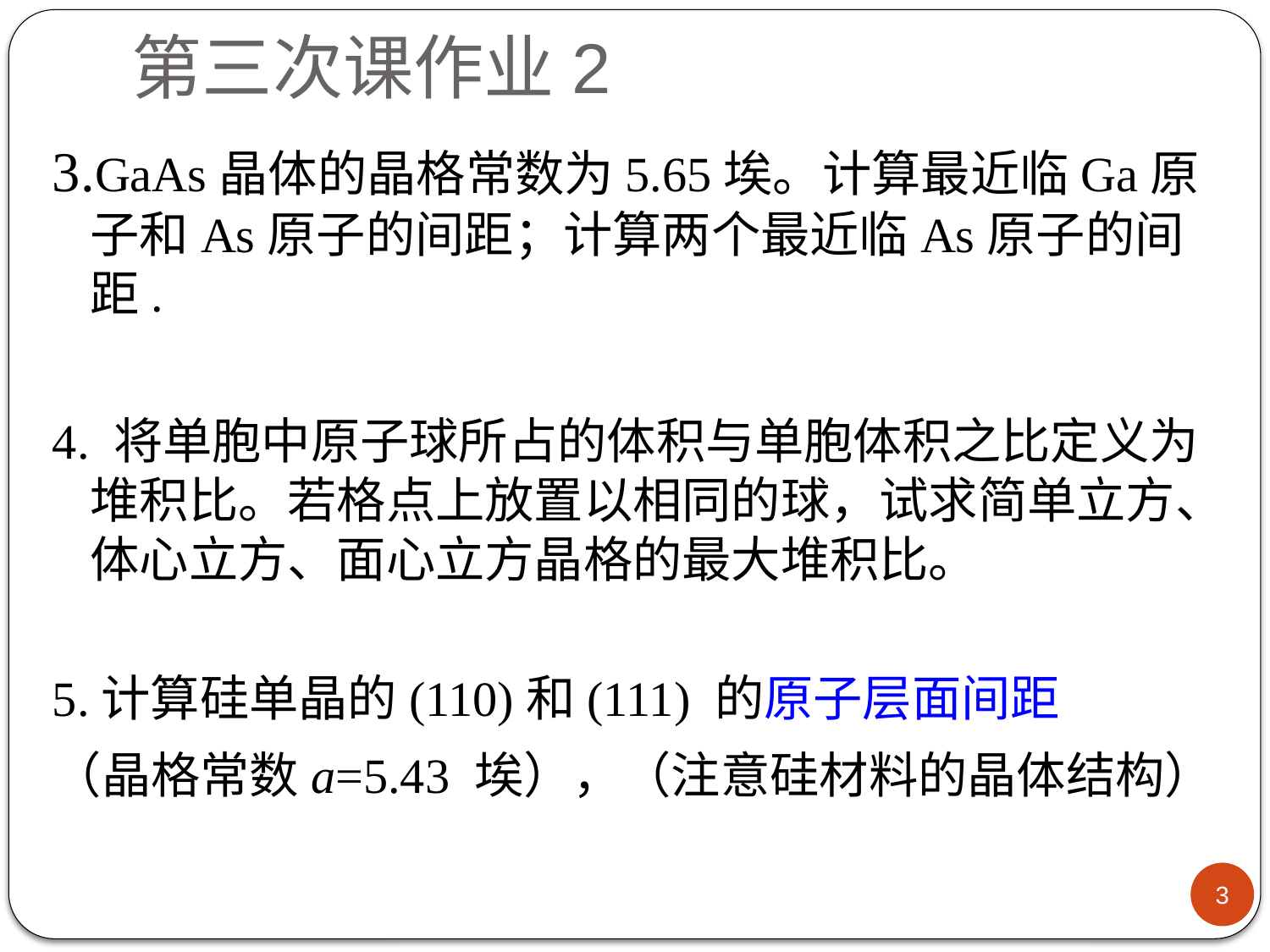

# 第三次课作业2
3.GaAs晶体的晶格常数为5.65埃。计算最近临Ga原子和As原子的间距；计算两个最近临As原子的间距.

4. 将单胞中原子球所占的体积与单胞体积之比定义为堆积比。若格点上放置以相同的球，试求简单立方、体心立方、面心立方晶格的最大堆积比。

5.计算硅单晶的(110)和(111) 的原子层面间距
（晶格常数a=5.43 埃），（注意硅材料的晶体结构）

3